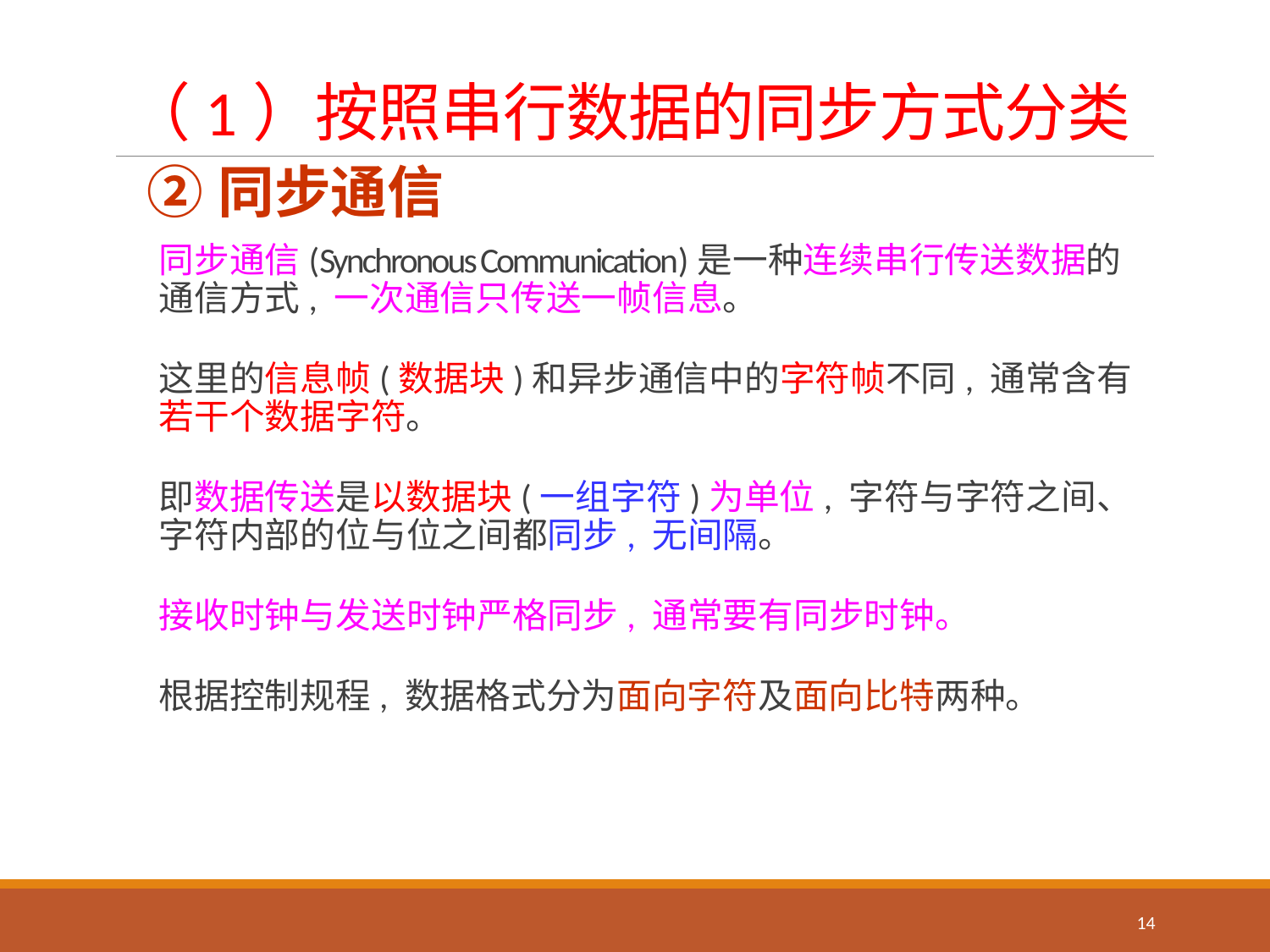

# （1）按照串行数据的同步方式分类
同步通信
同步通信(Synchronous Communication)是一种连续串行传送数据的通信方式, 一次通信只传送一帧信息。
这里的信息帧(数据块)和异步通信中的字符帧不同, 通常含有若干个数据字符。
即数据传送是以数据块(一组字符)为单位, 字符与字符之间、字符内部的位与位之间都同步, 无间隔。
接收时钟与发送时钟严格同步, 通常要有同步时钟。
根据控制规程, 数据格式分为面向字符及面向比特两种。
14